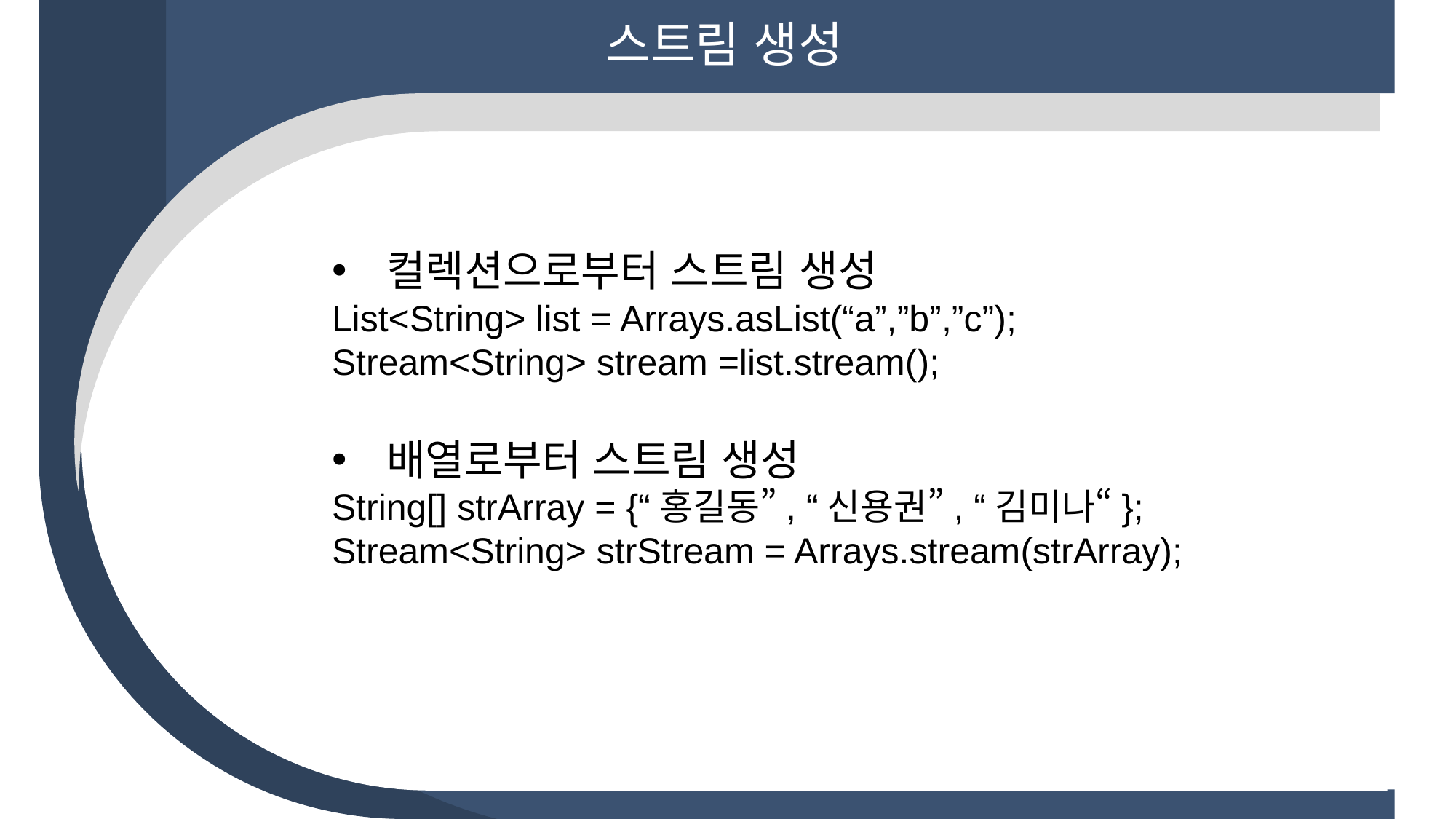

스트림 생성

컬렉션으로부터 스트림 생성
List<String> list = Arrays.asList(“a”,”b”,”c”);
Stream<String> stream =list.stream();

배열로부터 스트림 생성
String[] strArray = {“홍길동”, “신용권”, “김미나“};
Stream<String> strStream = Arrays.stream(strArray);